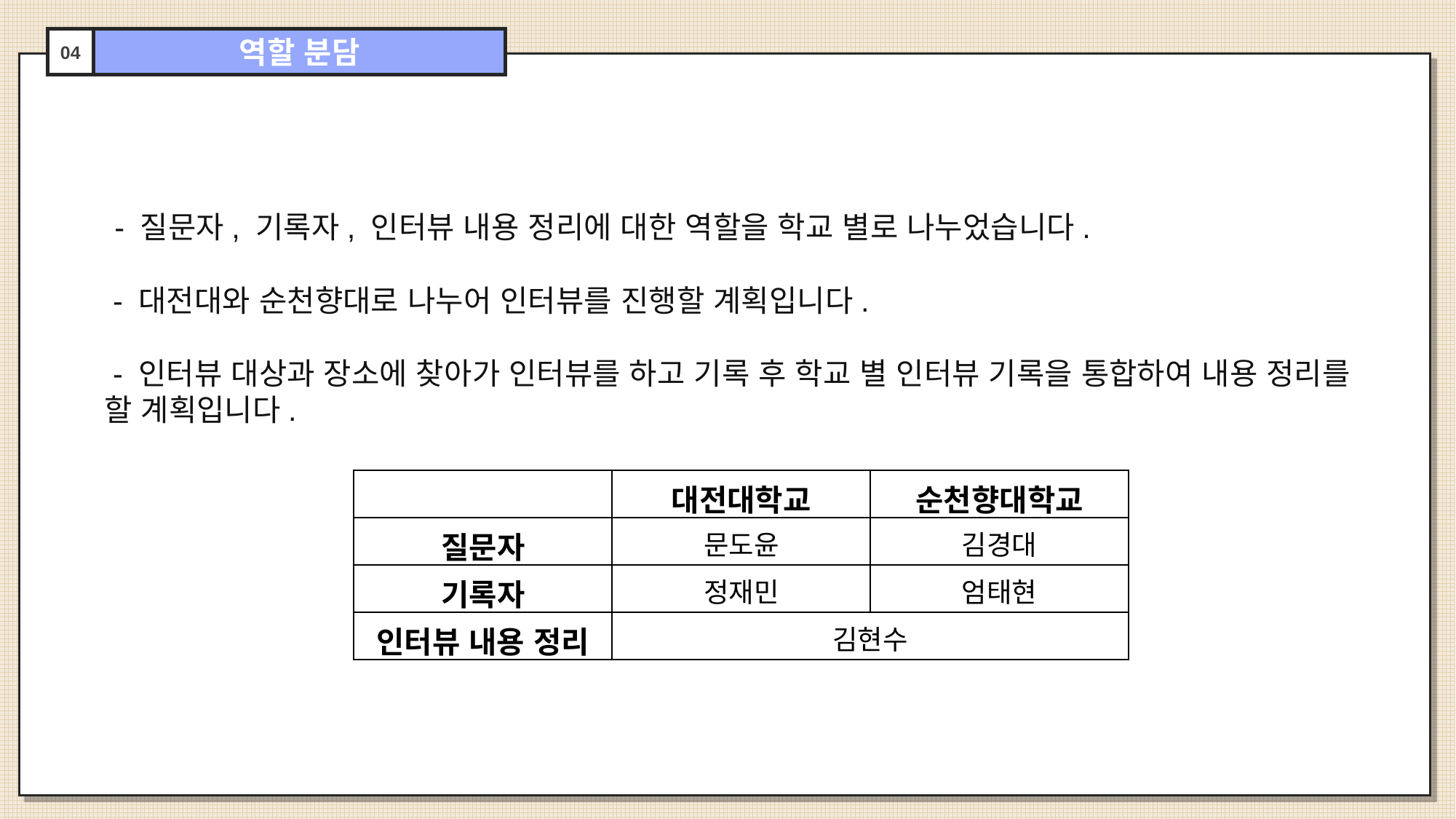

04
역할 분담

 - 질문자, 기록자, 인터뷰 내용 정리에 대한 역할을 학교 별로 나누었습니다.

 - 대전대와 순천향대로 나누어 인터뷰를 진행할 계획입니다.

 - 인터뷰 대상과 장소에 찾아가 인터뷰를 하고 기록 후 학교 별 인터뷰 기록을 통합하여 내용 정리를 할 계획입니다.
|  | 대전대학교 | 순천향대학교 |
| --- | --- | --- |
| 질문자 | 문도윤 | 김경대 |
| 기록자 | 정재민 | 엄태현 |
| 인터뷰 내용 정리 | 김현수 |  |